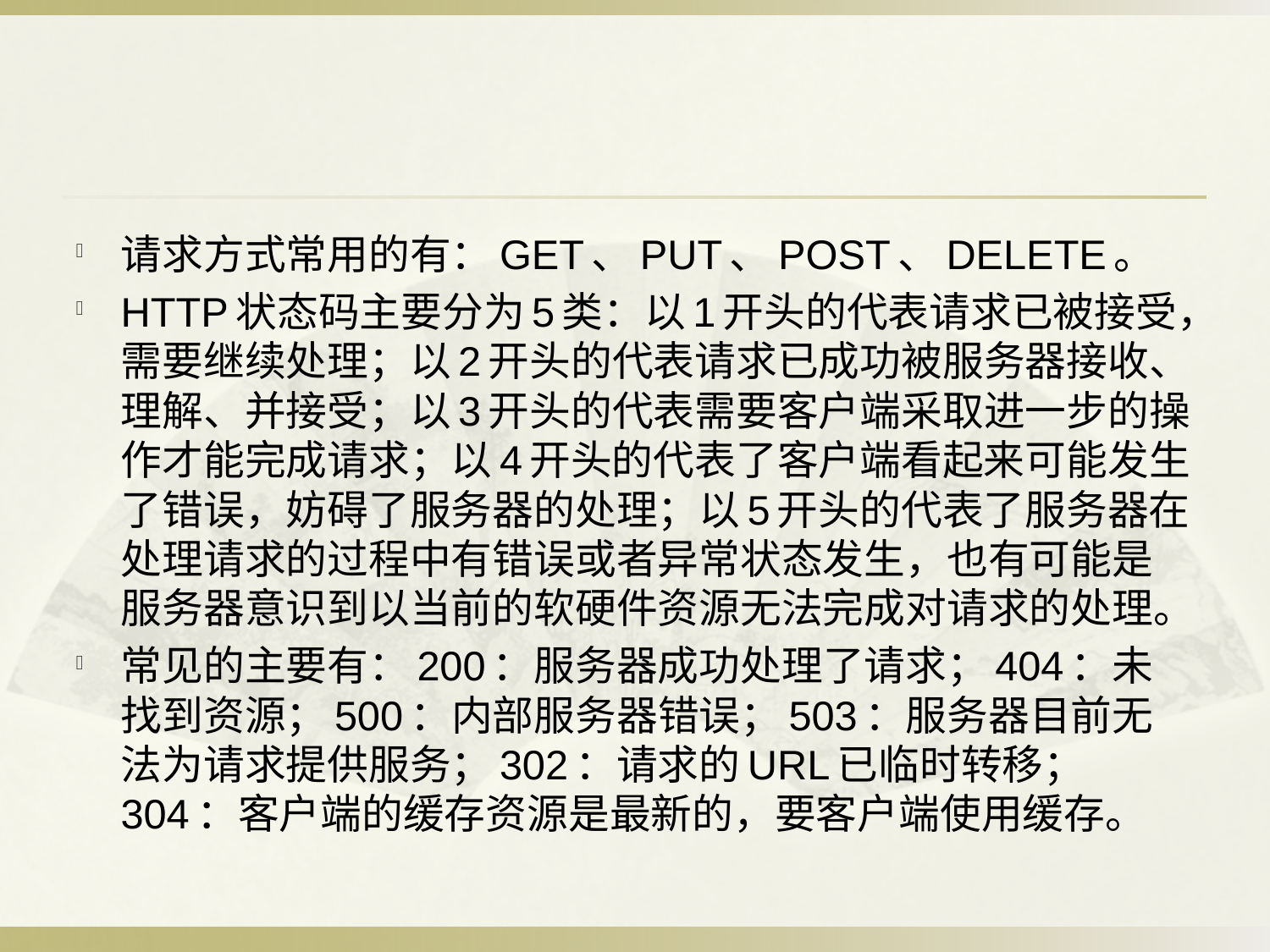

#
请求方式常用的有：GET、PUT、POST、DELETE。
HTTP状态码主要分为5类：以1开头的代表请求已被接受，需要继续处理；以2开头的代表请求已成功被服务器接收、理解、并接受；以3开头的代表需要客户端采取进一步的操作才能完成请求；以4开头的代表了客户端看起来可能发生了错误，妨碍了服务器的处理；以5开头的代表了服务器在处理请求的过程中有错误或者异常状态发生，也有可能是服务器意识到以当前的软硬件资源无法完成对请求的处理。
常见的主要有：200：服务器成功处理了请求；404：未找到资源；500：内部服务器错误；503：服务器目前无法为请求提供服务；302：请求的URL已临时转移；304：客户端的缓存资源是最新的，要客户端使用缓存。